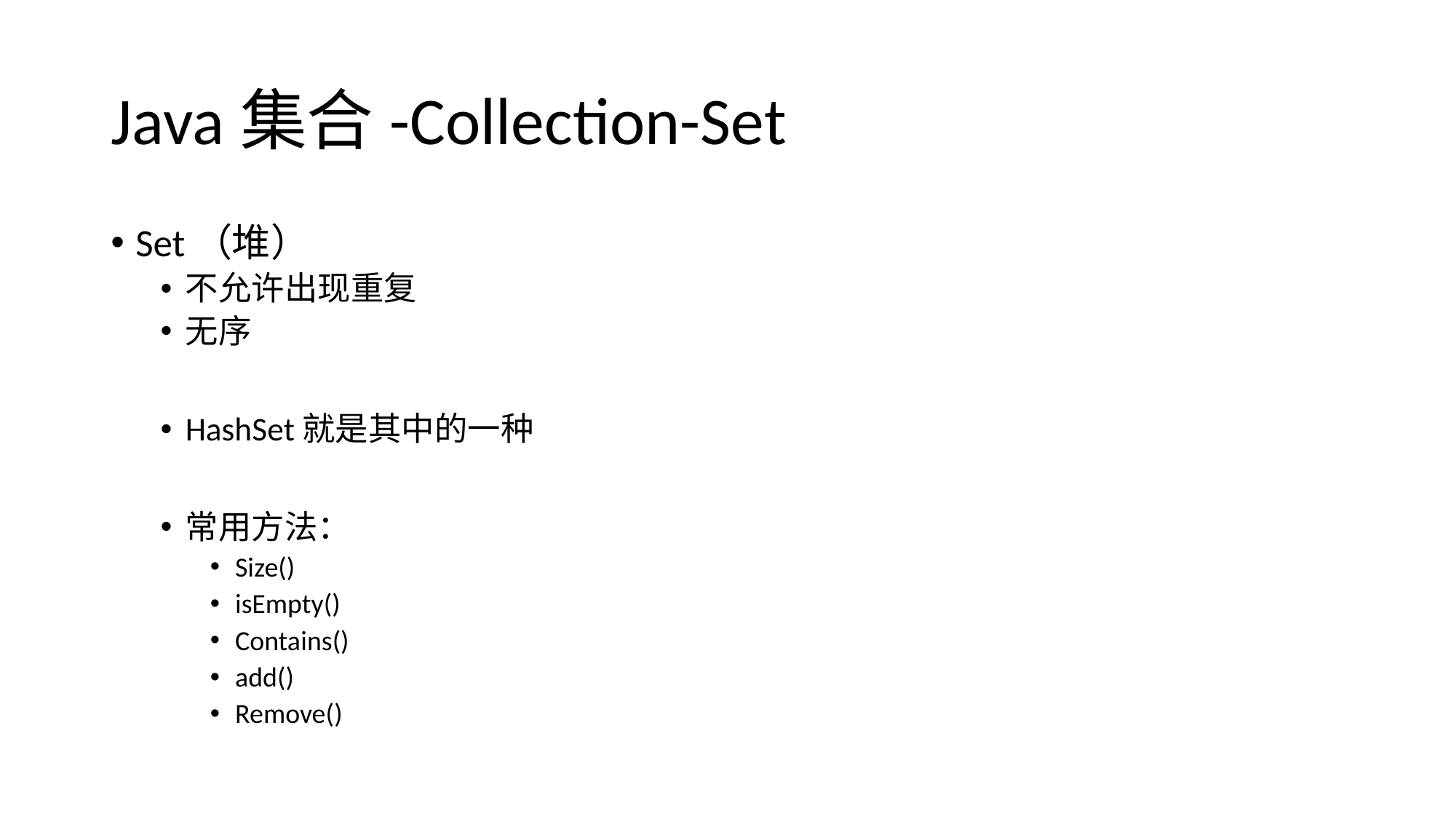

# Java集合-Collection-Set
Set（堆）
不允许出现重复
无序

HashSet就是其中的一种

常用方法：
Size()
isEmpty()
Contains()
add()
Remove()